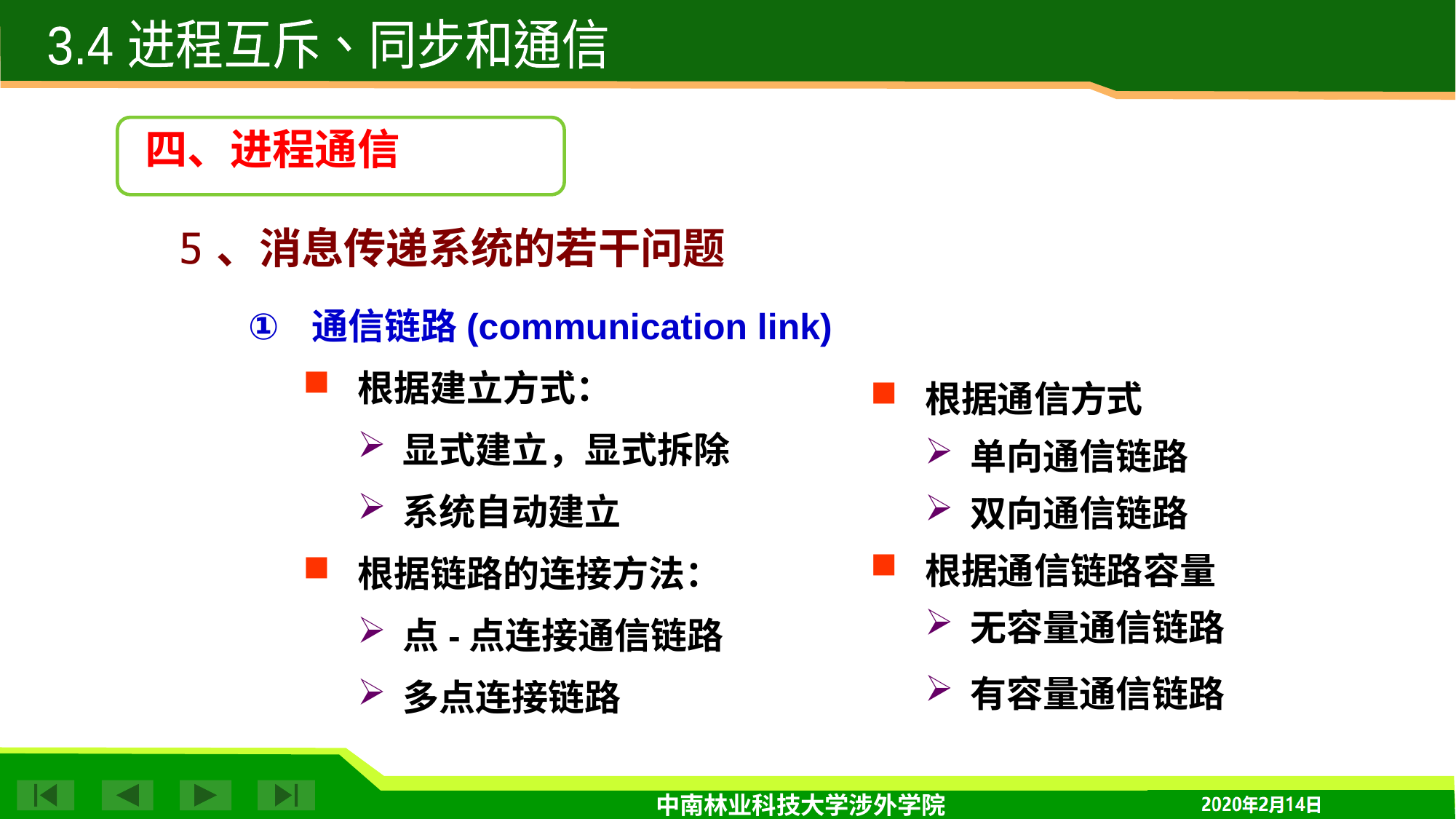

3.4 进程互斥、同步和通信
四、进程通信

5、消息传递系统的若干问题
通信链路(communication link)
根据建立方式：
显式建立，显式拆除
系统自动建立
根据链路的连接方法：
点-点连接通信链路
多点连接链路
根据通信方式
单向通信链路
双向通信链路
根据通信链路容量
无容量通信链路
有容量通信链路